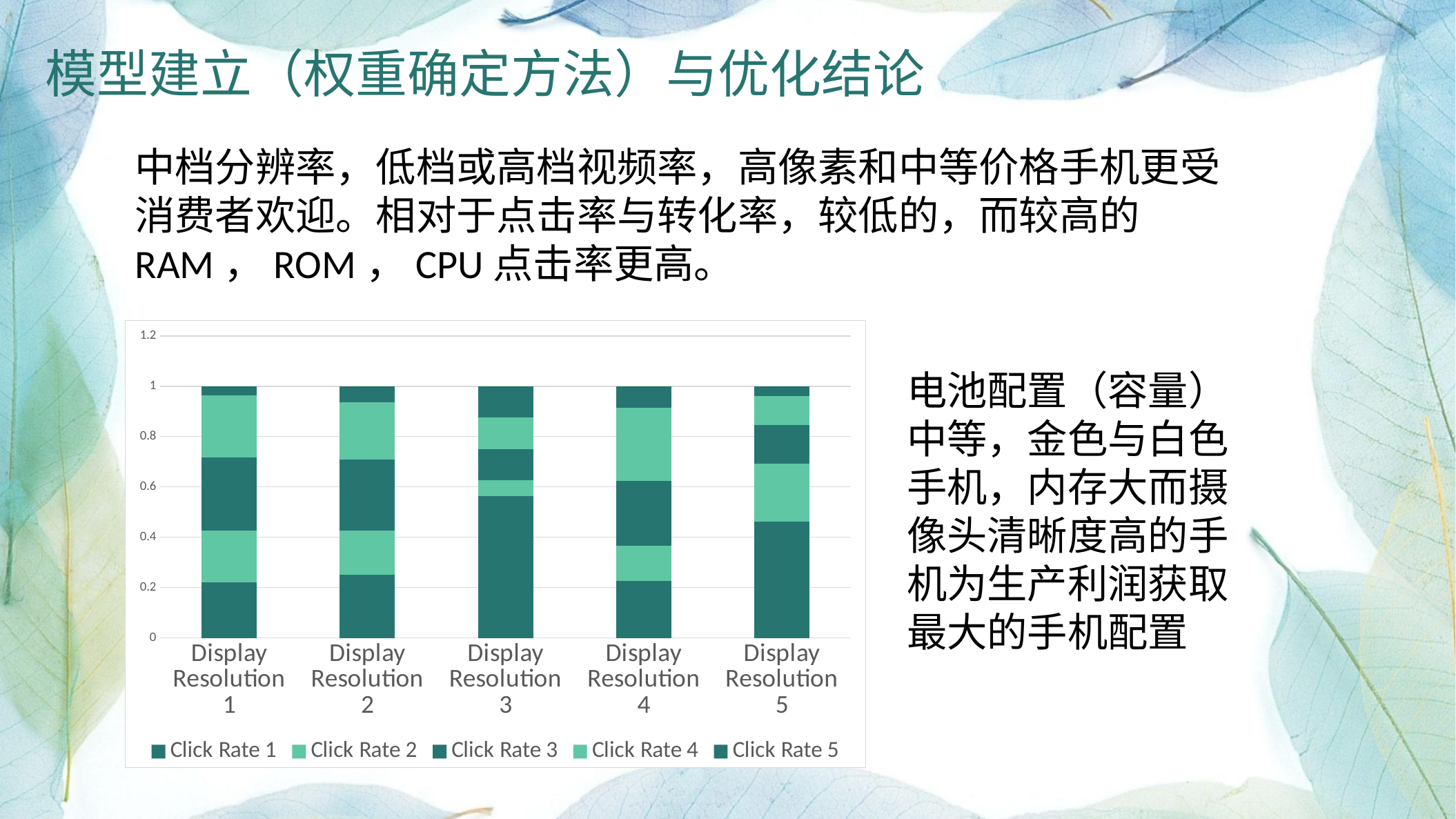

模型建立（权重确定方法）与优化结论
中档分辨率，低档或高档视频率，高像素和中等价格手机更受消费者欢迎。相对于点击率与转化率，较低的，而较高的RAM，ROM，CPU点击率更高。

### Chart

| Category | Click Rate 1 | Click Rate 2 | Click Rate 3 | Click Rate 4 | Click Rate 5 |
|---|---|---|---|---|---|
| Display Resolution 1 | 0.219858156028369 | 0.205673758865248 | 0.290780141843972 | 0.24822695035461 | 0.0354609929078014 |
| Display Resolution 2 | 0.250327653997379 | 0.17562254259502 | 0.281782437745741 | 0.228047182175623 | 0.0642201834862386 |
| Display Resolution 3 | 0.5625 | 0.0625 | 0.125 | 0.125 | 0.125 |
| Display Resolution 4 | 0.227154046997389 | 0.138381201044386 | 0.258485639686684 | 0.289817232375979 | 0.0861618798955614 |
| Display Resolution 5 | 0.461538461538462 | 0.230769230769231 | 0.153846153846154 | 0.115384615384615 | 0.0384615384615385 |
电池配置（容量）中等，金色与白色手机，内存大而摄像头清晰度高的手机为生产利润获取最大的手机配置